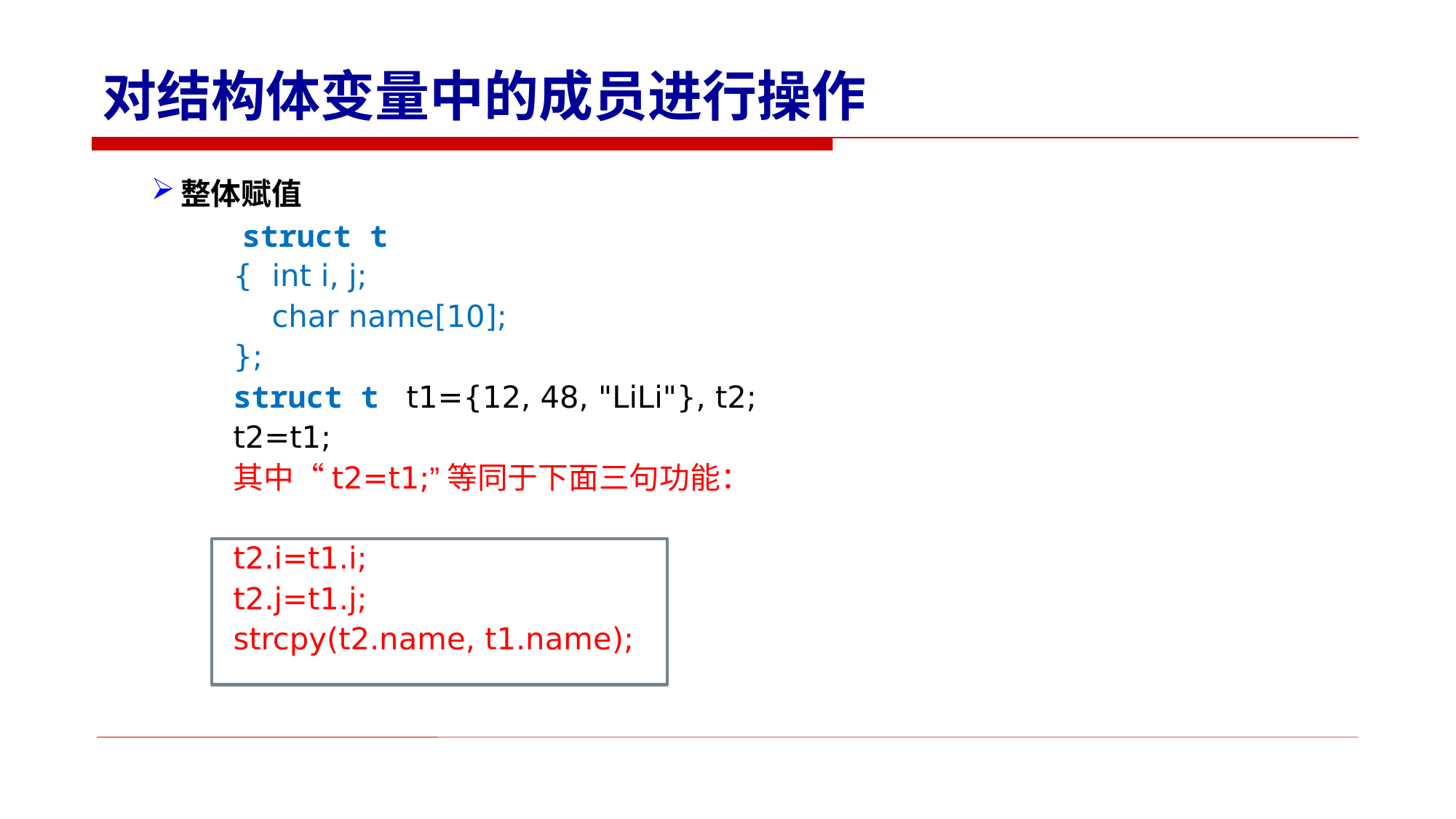

# 对结构体变量中的成员进行操作
整体赋值
     struct t
{  int i, j;
    char name[10];
};
struct t  t1={12, 48, "LiLi"}, t2;
t2=t1;
其中“t2=t1;”等同于下面三句功能：

t2.i=t1.i;
t2.j=t1.j;
strcpy(t2.name, t1.name);